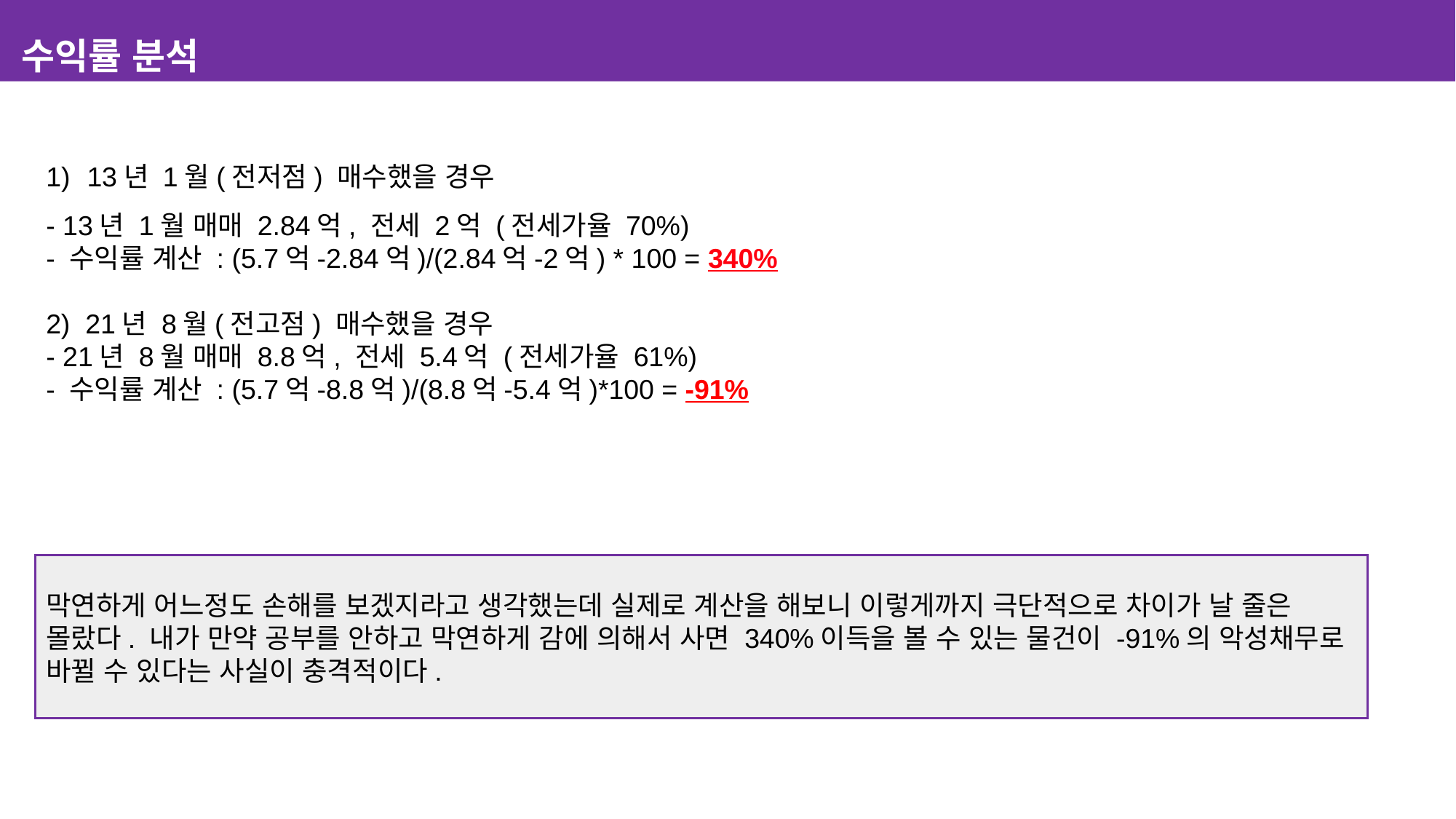

수익률 분석

13년 1월(전저점) 매수했을 경우
- 13년 1월 매매 2.84억, 전세 2억 (전세가율 70%)
- 수익률 계산 : (5.7억-2.84억)/(2.84억-2억) * 100 = 340%
​
2)  21년 8월(전고점) 매수했을 경우
- 21년 8월 매매 8.8억, 전세 5.4억 (전세가율 61%)
- 수익률 계산 : (5.7억-8.8억)/(8.8억-5.4억)*100 = -91%

막연하게 어느정도 손해를 보겠지라고 생각했는데 실제로 계산을 해보니 이렇게까지 극단적으로 차이가 날 줄은 몰랐다. 내가 만약 공부를 안하고 막연하게 감에 의해서 사면 340%이득을 볼 수 있는 물건이 -91%의 악성채무로 바뀔 수 있다는 사실이 충격적이다.